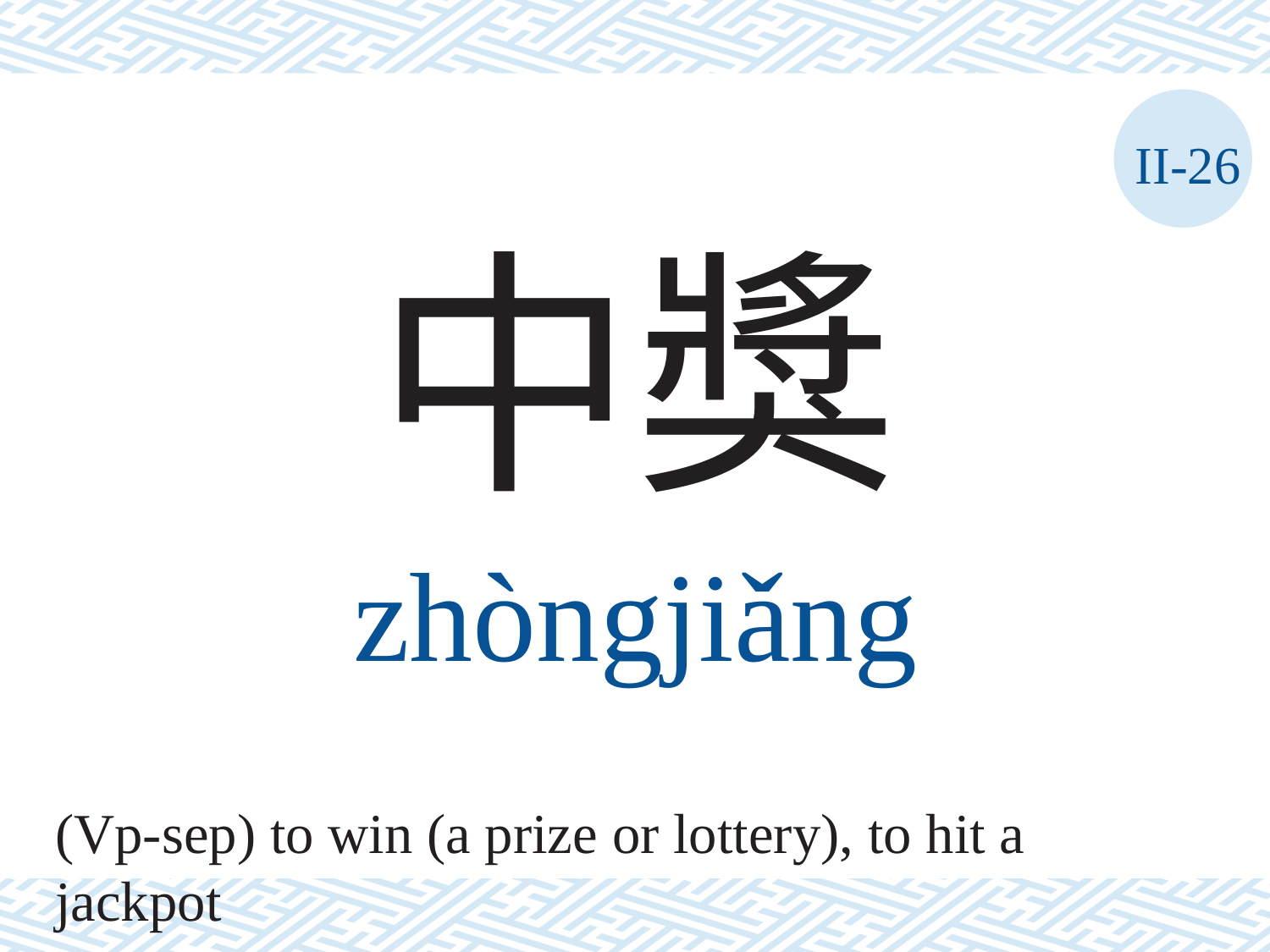

II-26
中獎
zhòngjiǎng
(Vp-sep) to win (a prize or lottery), to hit a jackpot